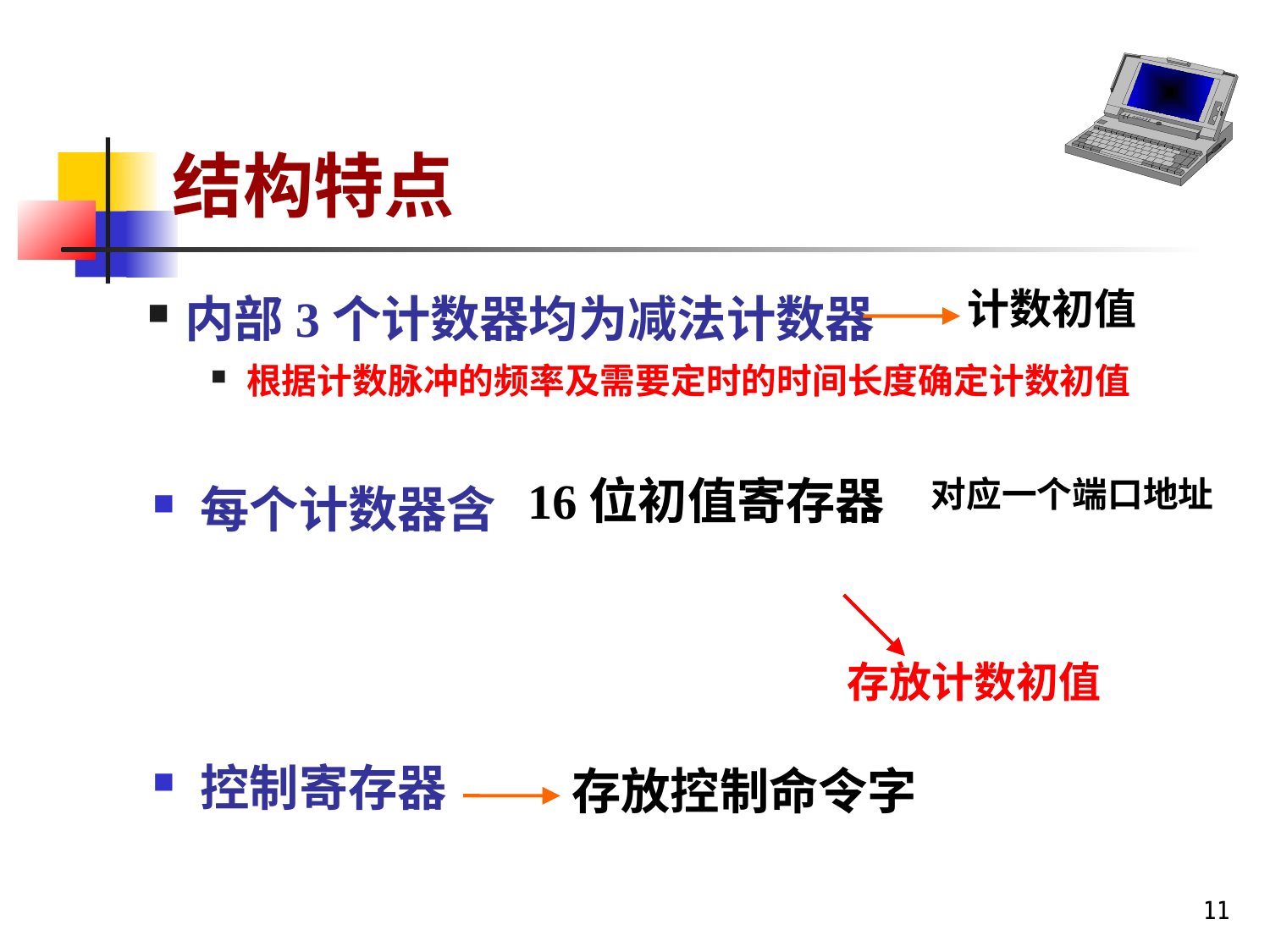

结构特点
内部3个计数器均为减法计数器
根据计数脉冲的频率及需要定时的时间长度确定计数初值
计数初值

每个计数器含

控制寄存器
16位初值寄存器
对应一个端口地址

存放计数初值
存放控制命令字

11